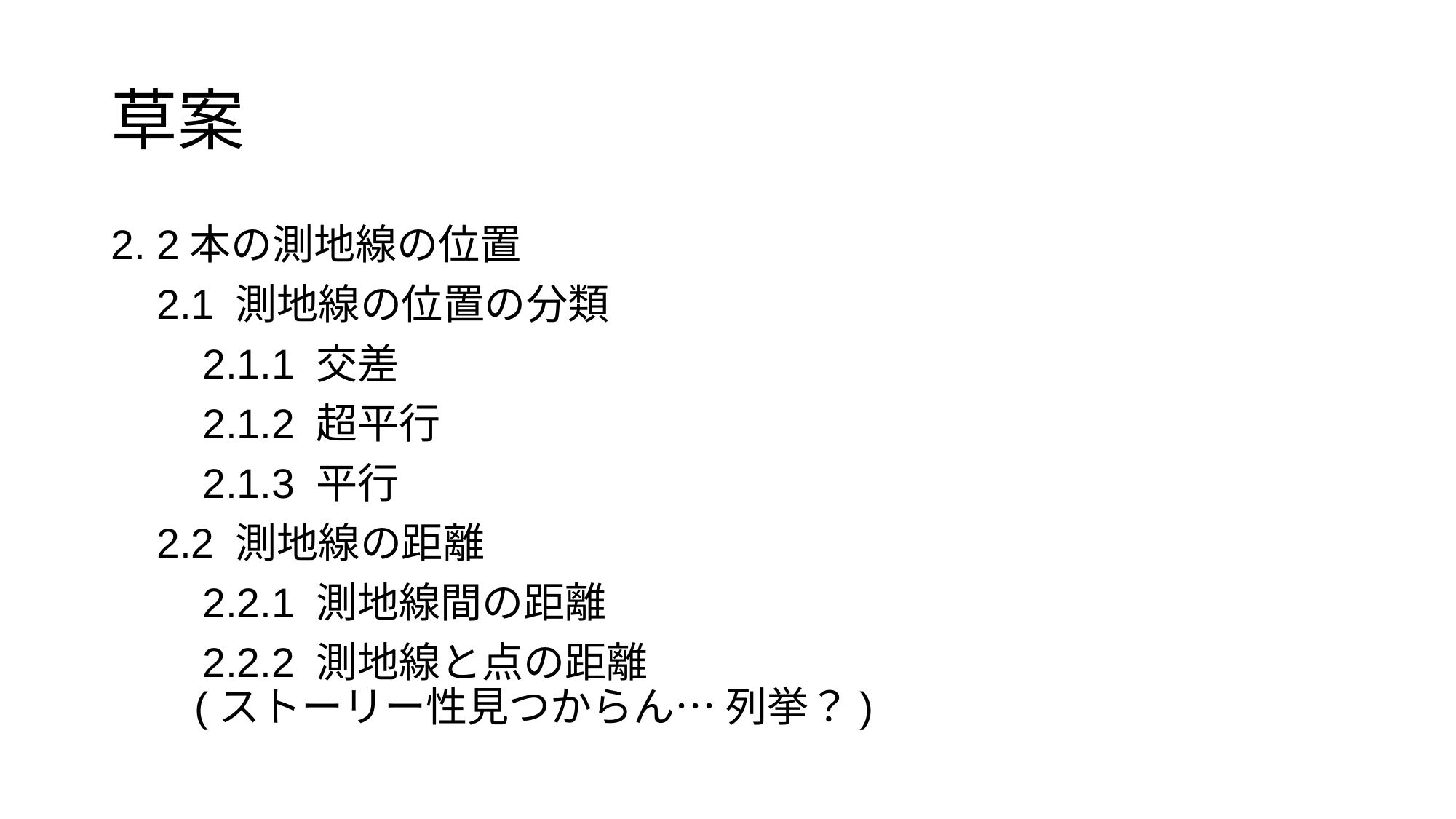

# 草案
2. 2本の測地線の位置
    2.1 測地線の位置の分類
        2.1.1 交差
        2.1.2 超平行
        2.1.3 平行
    2.2 測地線の距離
        2.2.1 測地線間の距離
        2.2.2 測地線と点の距離
        (ストーリー性見つからん… 列挙？)